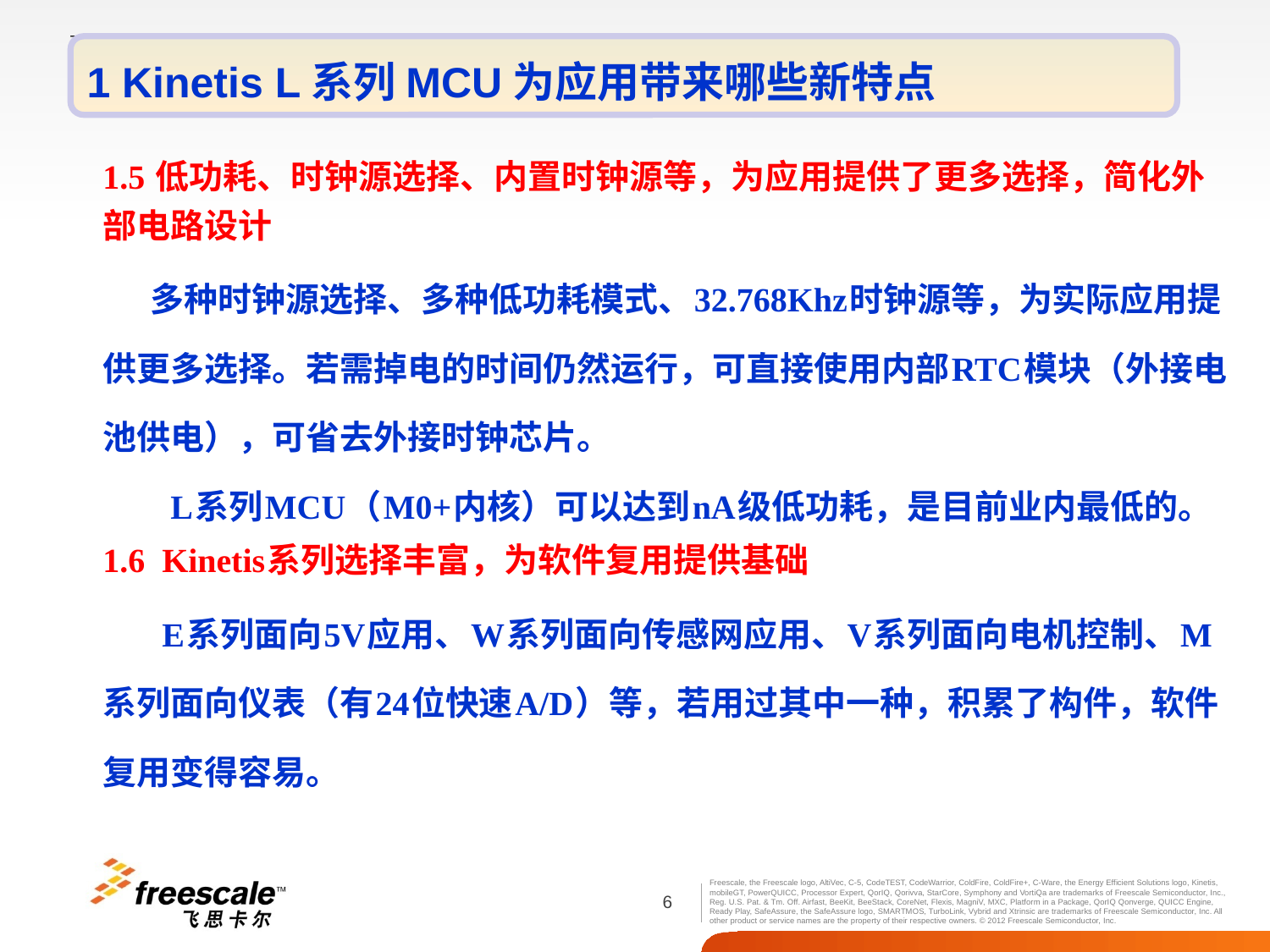

1 Kinetis L系列MCU为应用带来哪些新特点
1.5 低功耗、时钟源选择、内置时钟源等，为应用提供了更多选择，简化外部电路设计
      多种时钟源选择、多种低功耗模式、32.768Khz时钟源等，为实际应用提供更多选择。若需掉电的时间仍然运行，可直接使用内部RTC模块（外接电池供电），可省去外接时钟芯片。
        L系列MCU（M0+内核）可以达到nA级低功耗，是目前业内最低的。
1.6  Kinetis系列选择丰富，为软件复用提供基础
       E系列面向5V应用、W系列面向传感网应用、V系列面向电机控制、M系列面向仪表（有24位快速A/D）等，若用过其中一种，积累了构件，软件复用变得容易。